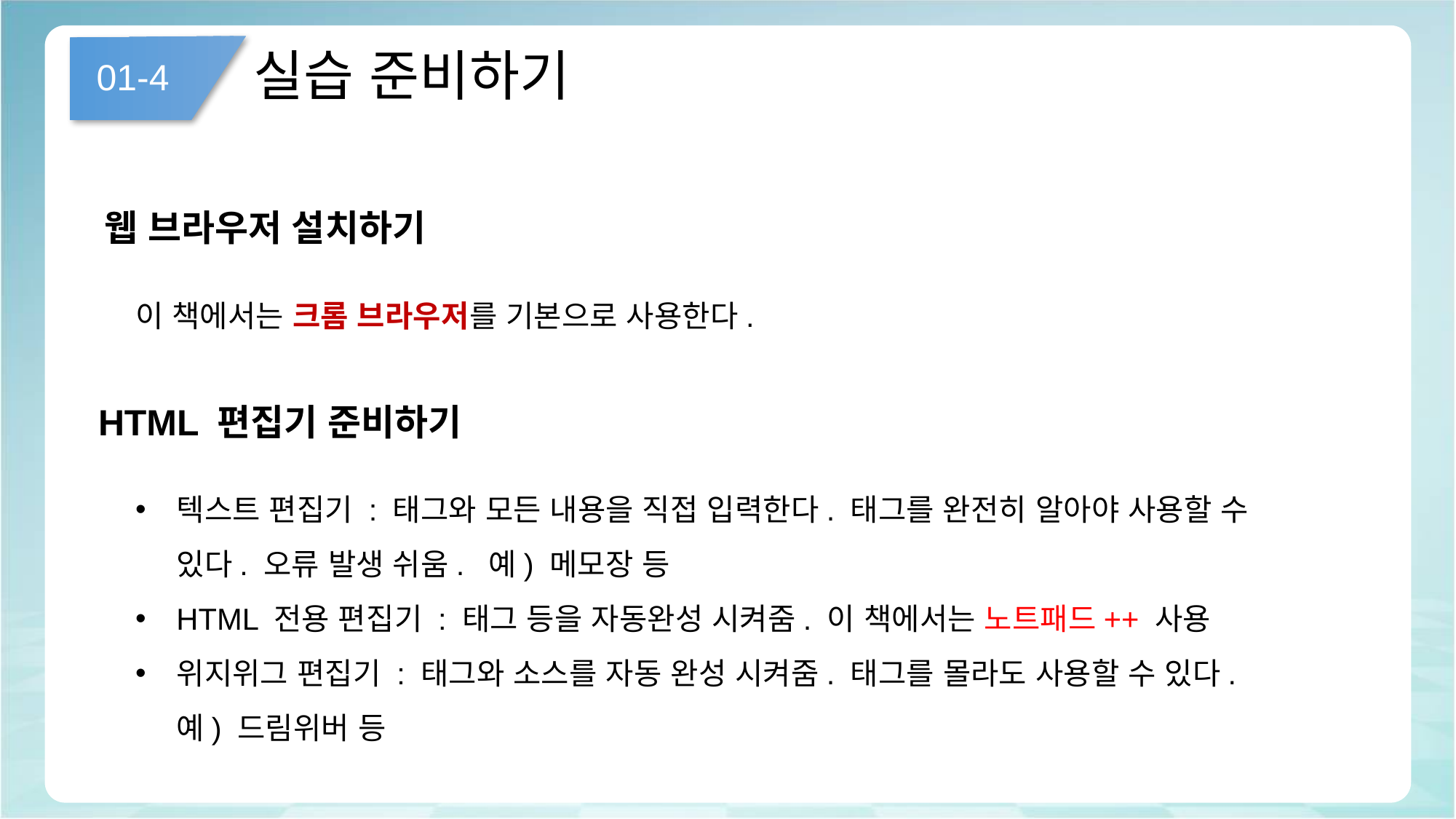

# 실습 준비하기
01-4
웹 브라우저 설치하기
이 책에서는 크롬 브라우저를 기본으로 사용한다.
HTML 편집기 준비하기
텍스트 편집기 : 태그와 모든 내용을 직접 입력한다. 태그를 완전히 알아야 사용할 수 있다. 오류 발생 쉬움.  예) 메모장 등
HTML 전용 편집기 : 태그 등을 자동완성 시켜줌. 이 책에서는 노트패드++ 사용
위지위그 편집기 : 태그와 소스를 자동 완성 시켜줌. 태그를 몰라도 사용할 수 있다. 예) 드림위버 등